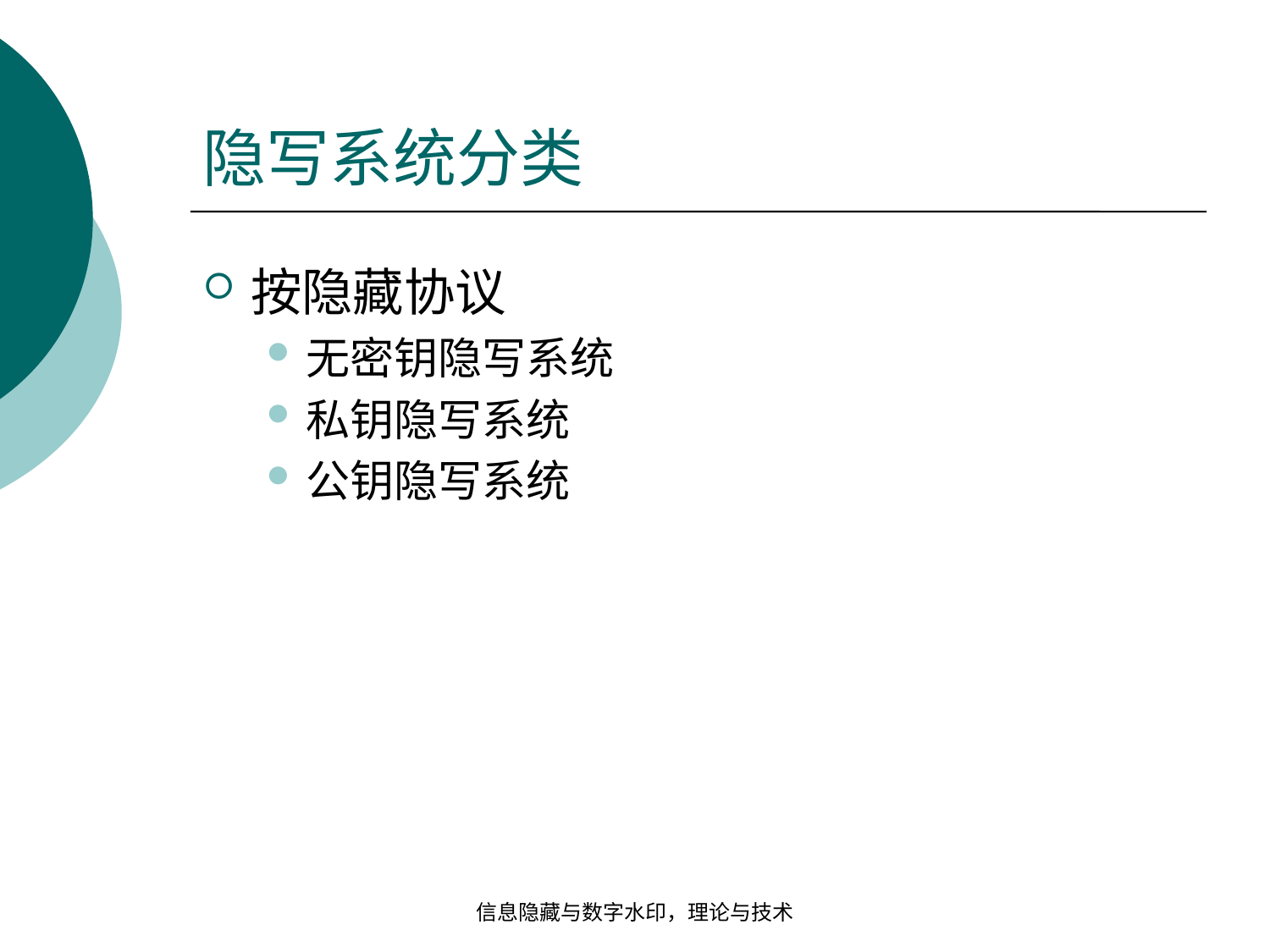

# 隐写系统分类
按隐藏协议
无密钥隐写系统
私钥隐写系统
公钥隐写系统

信息隐藏与数字水印，理论与技术
13